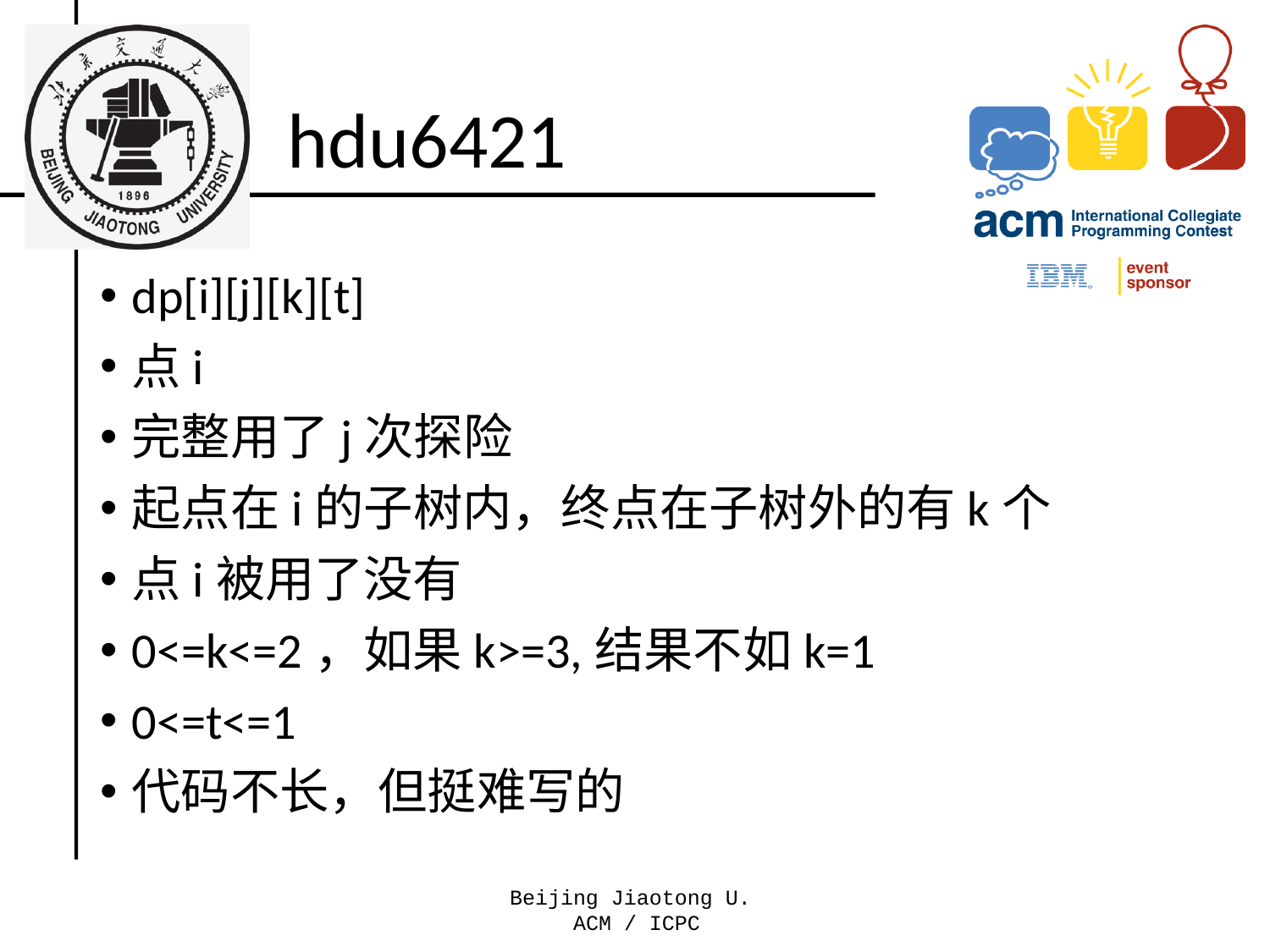

# hdu6421
dp[i][j][k][t]
点i
完整用了j次探险
起点在i的子树内，终点在子树外的有k个
点i被用了没有
0<=k<=2，如果k>=3,结果不如k=1
0<=t<=1
代码不长，但挺难写的